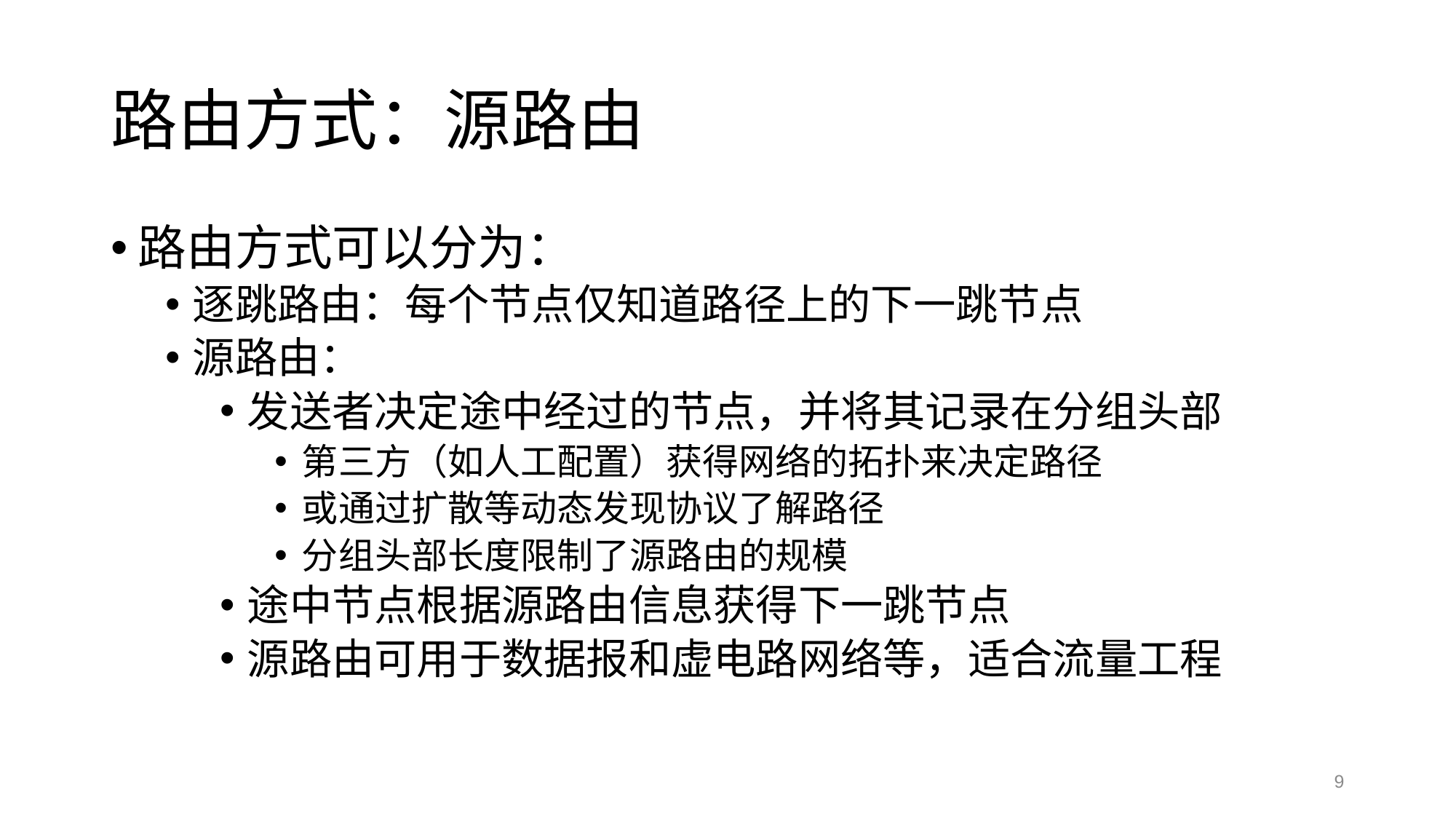

# 路由方式：源路由
路由方式可以分为：
逐跳路由：每个节点仅知道路径上的下一跳节点
源路由：
发送者决定途中经过的节点，并将其记录在分组头部
第三方（如人工配置）获得网络的拓扑来决定路径
或通过扩散等动态发现协议了解路径
分组头部长度限制了源路由的规模
途中节点根据源路由信息获得下一跳节点
源路由可用于数据报和虚电路网络等，适合流量工程

9